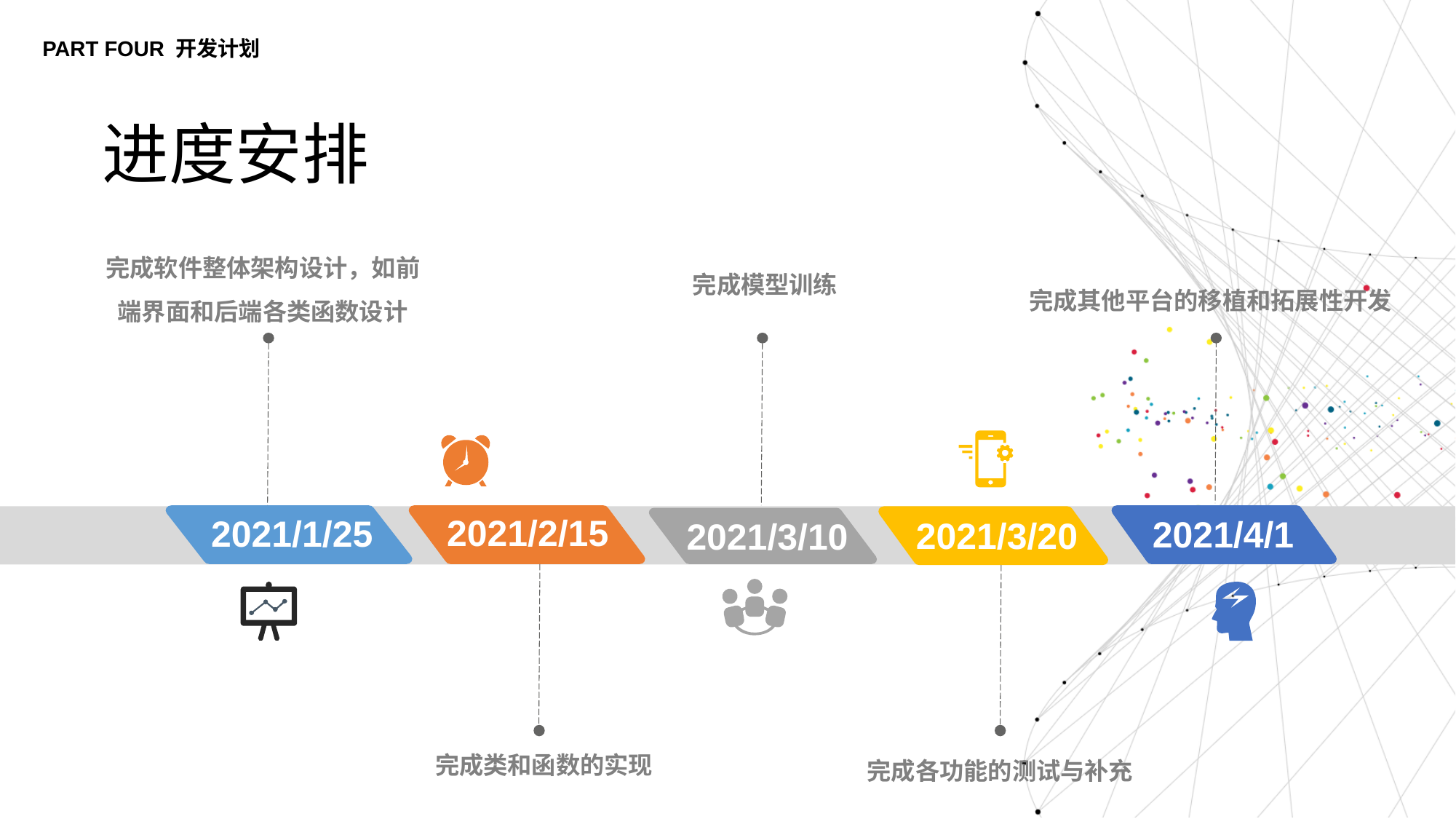

PART FOUR 开发计划
进度安排
完成软件整体架构设计，如前端界面和后端各类函数设计
完成模型训练
完成其他平台的移植和拓展性开发

2021/2/15

2021/1/25

2021/4/1
2021/3/20

2021/3/10

完成类和函数的实现
完成各功能的测试与补充